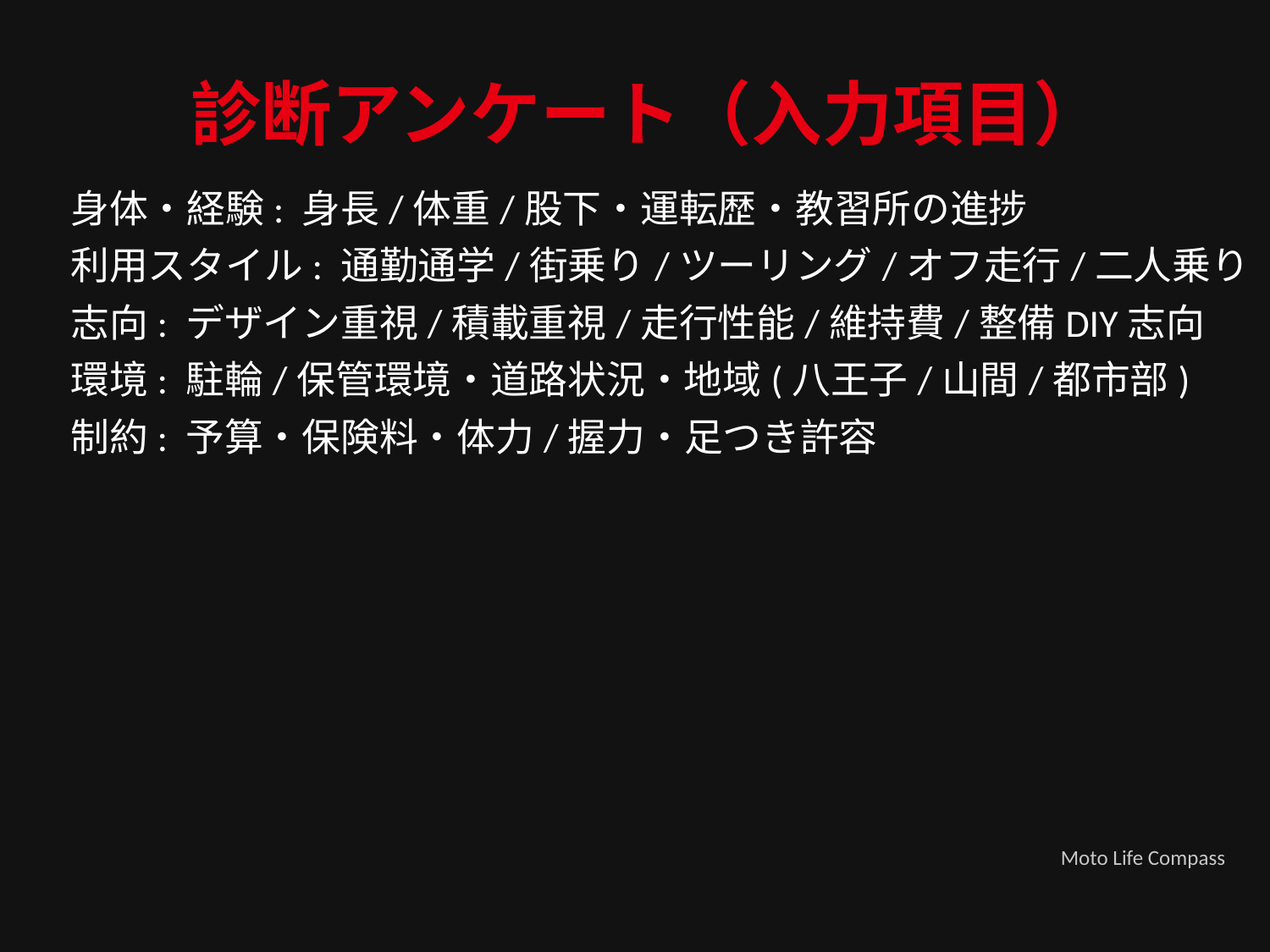

診断アンケート（入力項目）
身体・経験: 身長/体重/股下・運転歴・教習所の進捗
利用スタイル: 通勤通学/街乗り/ツーリング/オフ走行/二人乗り
志向: デザイン重視/積載重視/走行性能/維持費/整備DIY志向
環境: 駐輪/保管環境・道路状況・地域(八王子/山間/都市部)
制約: 予算・保険料・体力/握力・足つき許容
Moto Life Compass